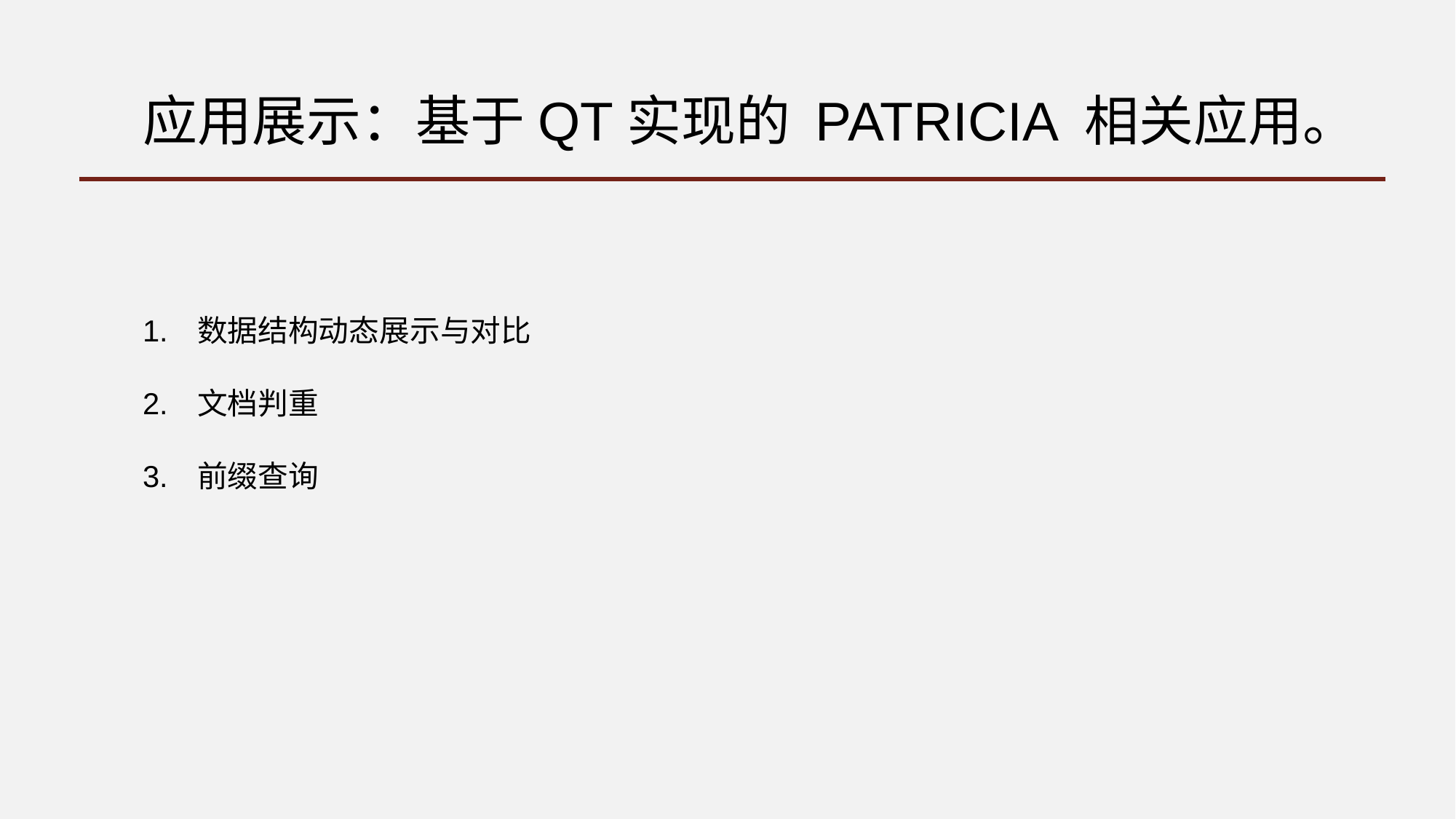

# 应用展示：基于Qt实现的 Patricia 相关应用。
数据结构动态展示与对比
文档判重
前缀查询